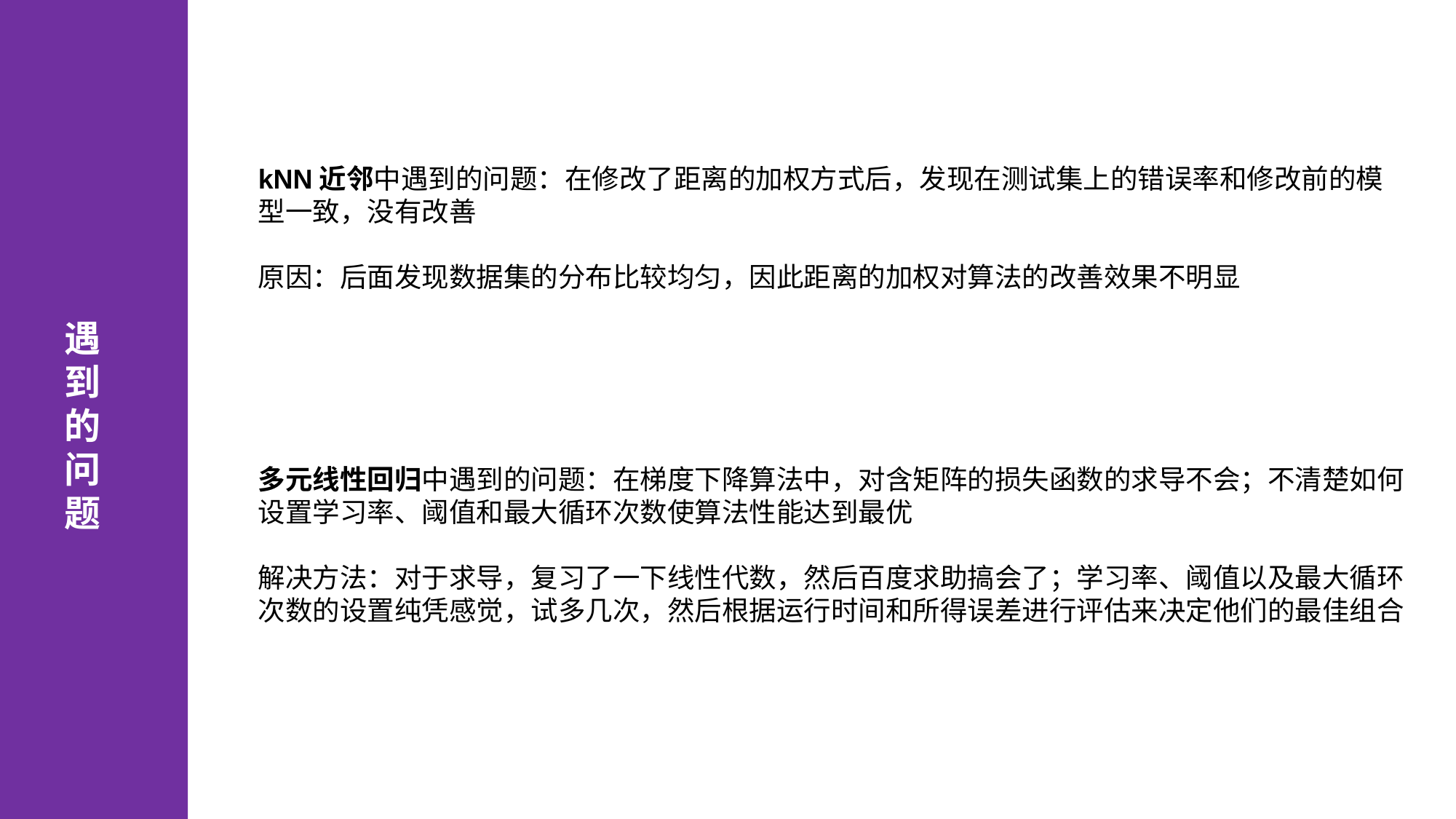

kNN近邻中遇到的问题：在修改了距离的加权方式后，发现在测试集上的错误率和修改前的模型一致，没有改善

原因：后面发现数据集的分布比较均匀，因此距离的加权对算法的改善效果不明显
遇到的问题

多元线性回归中遇到的问题：在梯度下降算法中，对含矩阵的损失函数的求导不会；不清楚如何设置学习率、阈值和最大循环次数使算法性能达到最优

解决方法：对于求导，复习了一下线性代数，然后百度求助搞会了；学习率、阈值以及最大循环次数的设置纯凭感觉，试多几次，然后根据运行时间和所得误差进行评估来决定他们的最佳组合